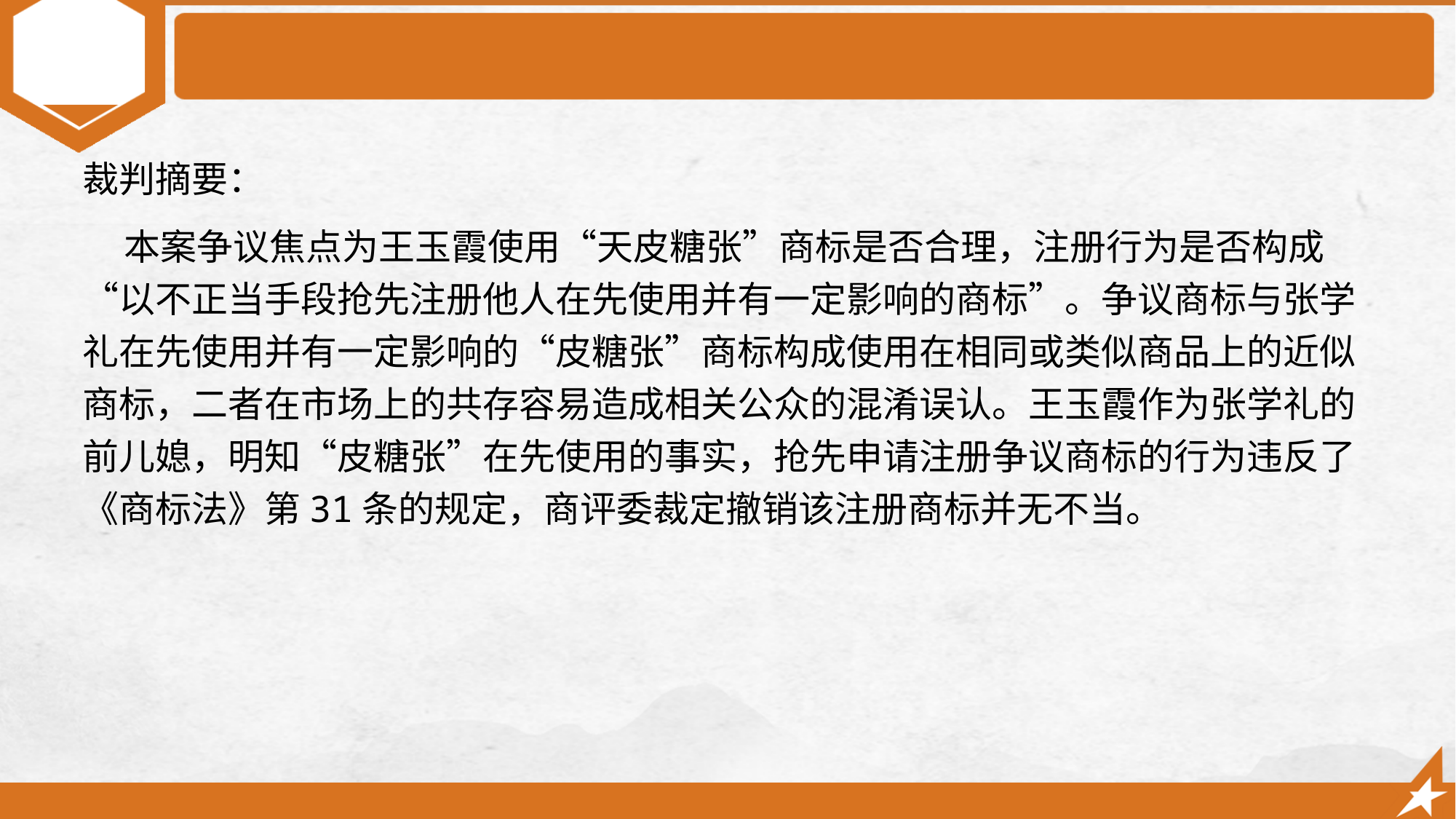

裁判摘要：
    本案争议焦点为王玉霞使用“天皮糖张”商标是否合理，注册行为是否构成“以不正当手段抢先注册他人在先使用并有一定影响的商标”。争议商标与张学礼在先使用并有一定影响的“皮糖张”商标构成使用在相同或类似商品上的近似商标，二者在市场上的共存容易造成相关公众的混淆误认。王玉霞作为张学礼的前儿媳，明知“皮糖张”在先使用的事实，抢先申请注册争议商标的行为违反了《商标法》第31条的规定，商评委裁定撤销该注册商标并无不当。